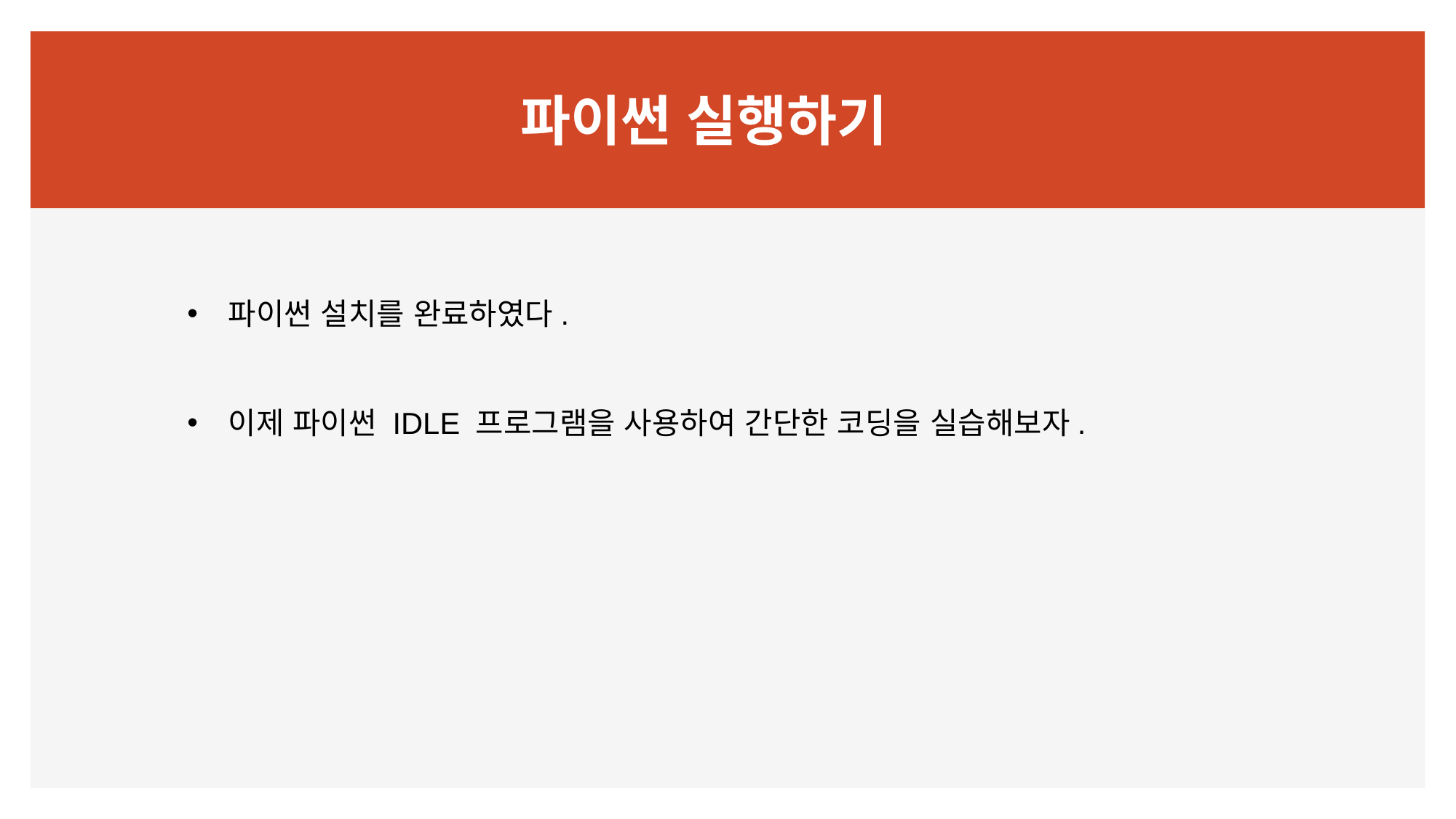

# 파이썬 실행하기
파이썬 설치를 완료하였다.

이제 파이썬 IDLE 프로그램을 사용하여 간단한 코딩을 실습해보자.